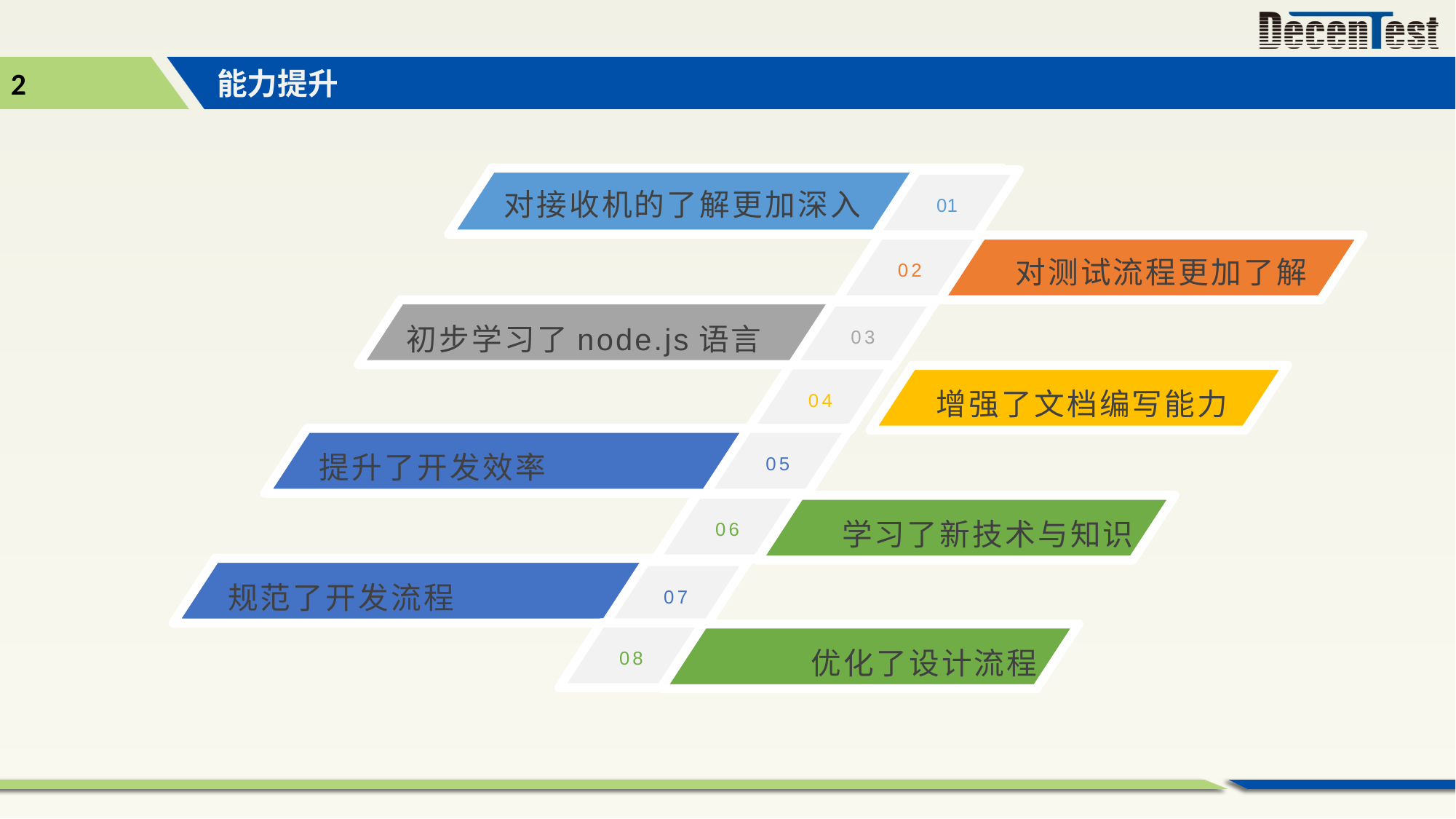

2
能力提升

01
对接收机的了解更加深入

02
对测试流程更加了解

03
初步学习了node.js语言
04

增强了文档编写能力
05

提升了开发效率
06

学习了新技术与知识

07
规范了开发流程
08

优化了设计流程

4